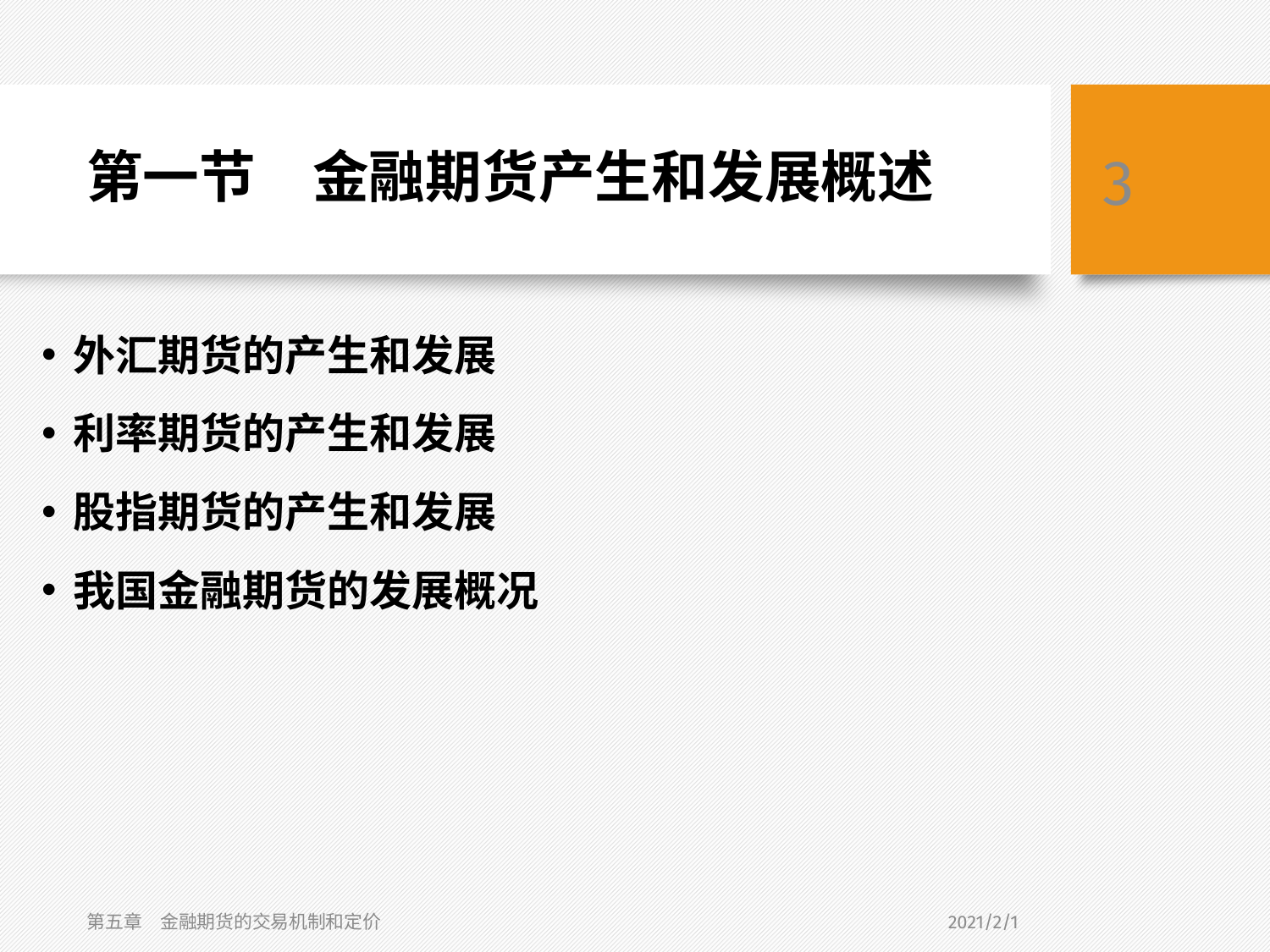

# 第一节　金融期货产生和发展概述
3
外汇期货的产生和发展
利率期货的产生和发展
股指期货的产生和发展
我国金融期货的发展概况
2021/2/1
第五章　金融期货的交易机制和定价